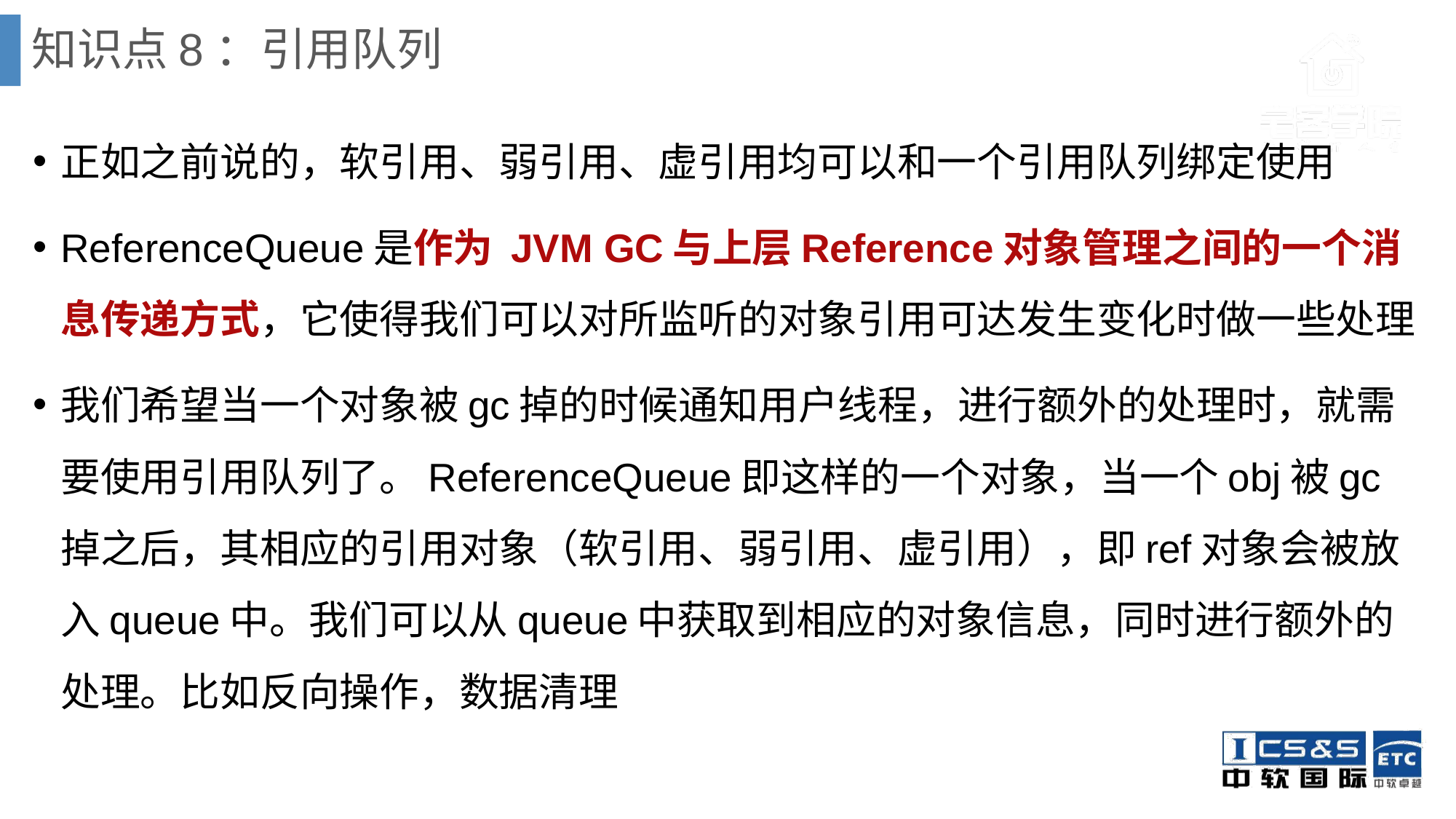

# 知识点8：引用队列
正如之前说的，软引用、弱引用、虚引用均可以和一个引用队列绑定使用
ReferenceQueue是作为 JVM GC与上层Reference对象管理之间的一个消息传递方式，它使得我们可以对所监听的对象引用可达发生变化时做一些处理
我们希望当一个对象被gc掉的时候通知用户线程，进行额外的处理时，就需要使用引用队列了。ReferenceQueue即这样的一个对象，当一个obj被gc掉之后，其相应的引用对象（软引用、弱引用、虚引用），即ref对象会被放入queue中。我们可以从queue中获取到相应的对象信息，同时进行额外的处理。比如反向操作，数据清理